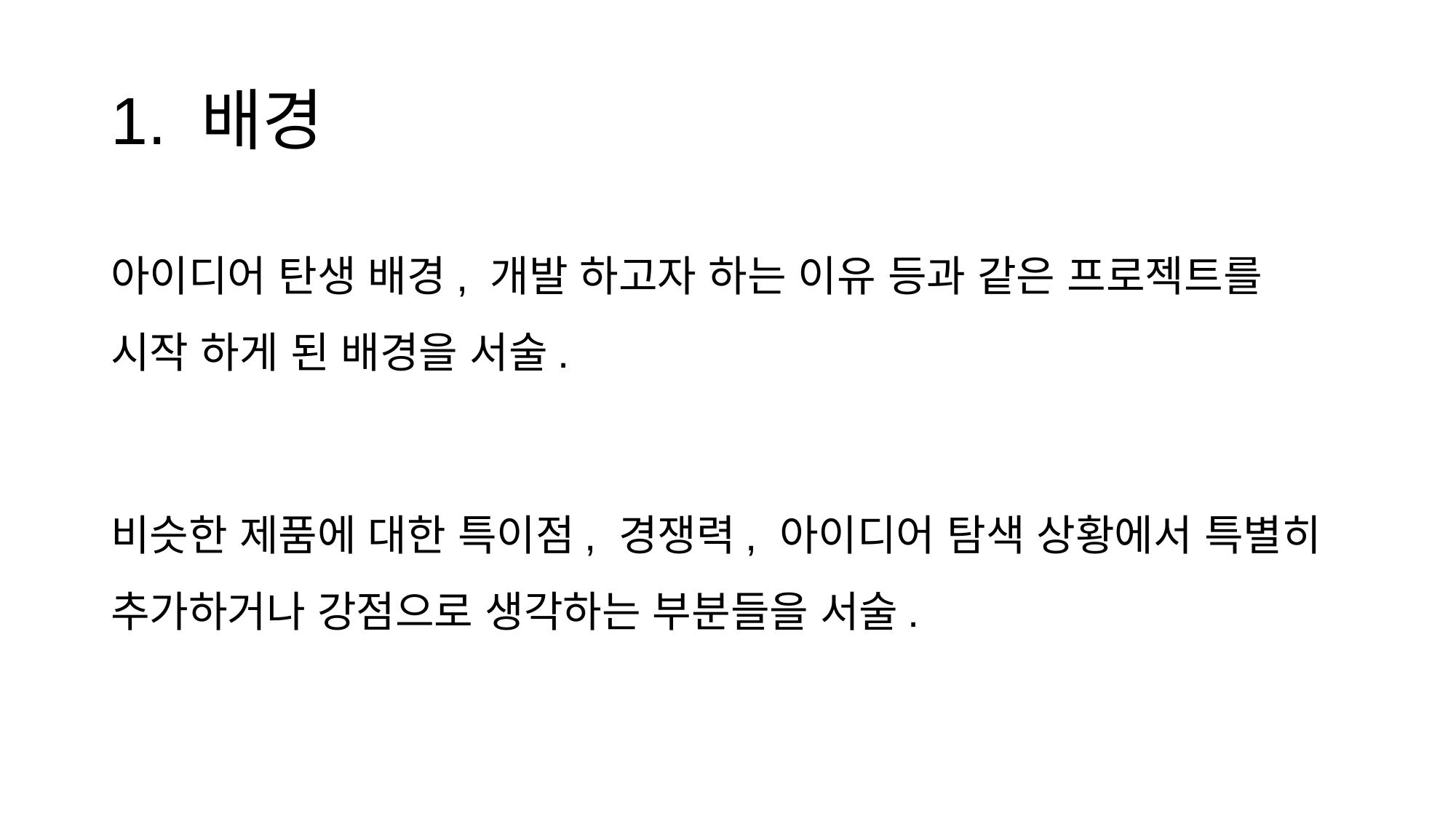

# 1. 배경
아이디어 탄생 배경, 개발 하고자 하는 이유 등과 같은 프로젝트를 시작 하게 된 배경을 서술.

비슷한 제품에 대한 특이점, 경쟁력, 아이디어 탐색 상황에서 특별히 추가하거나 강점으로 생각하는 부분들을 서술.